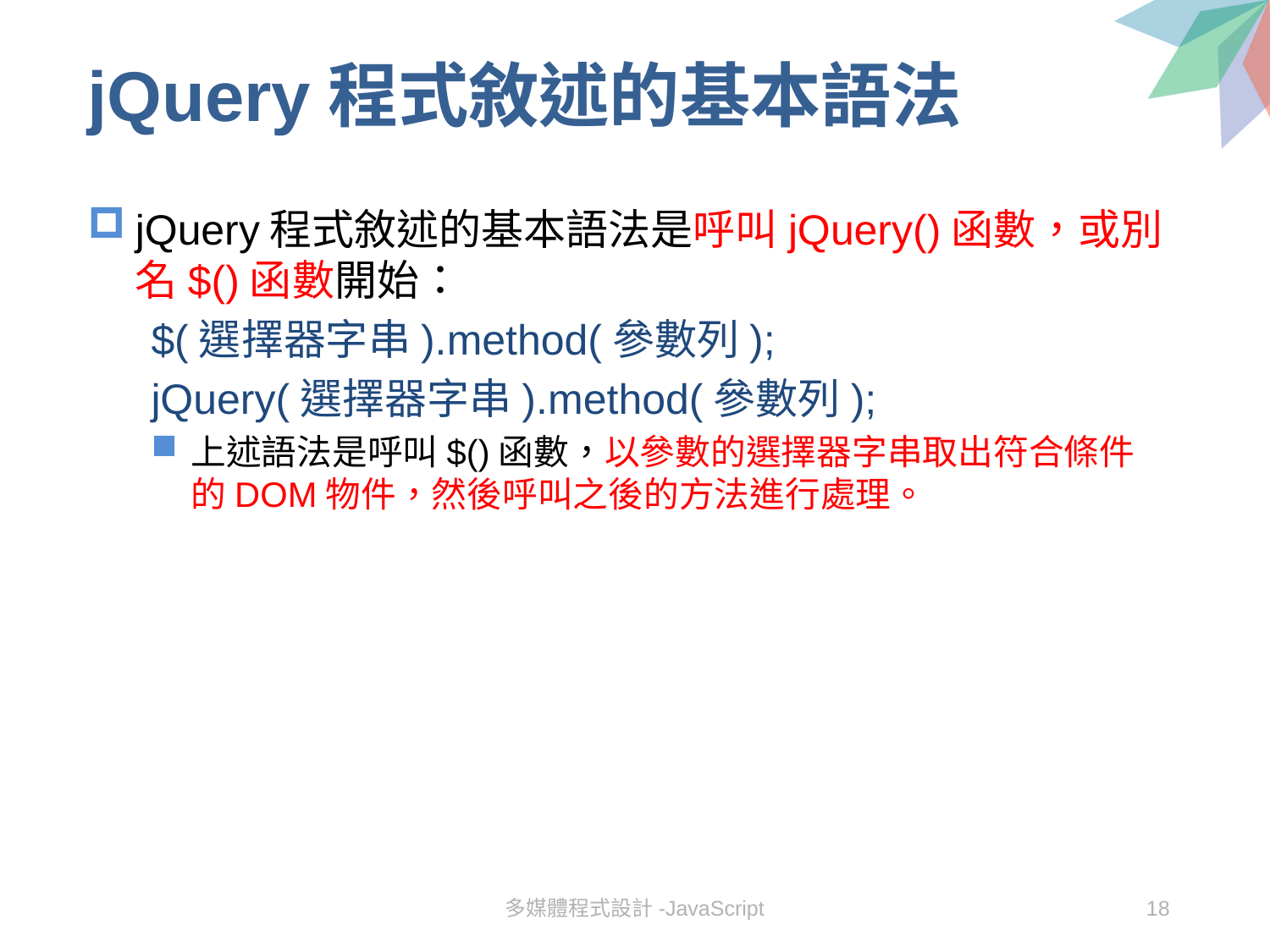

# jQuery程式敘述的基本語法
jQuery程式敘述的基本語法是呼叫jQuery()函數，或別名$()函數開始：
$(選擇器字串).method(參數列);
jQuery(選擇器字串).method(參數列);
上述語法是呼叫$()函數，以參數的選擇器字串取出符合條件的DOM物件，然後呼叫之後的方法進行處理。
多媒體程式設計-JavaScript
18